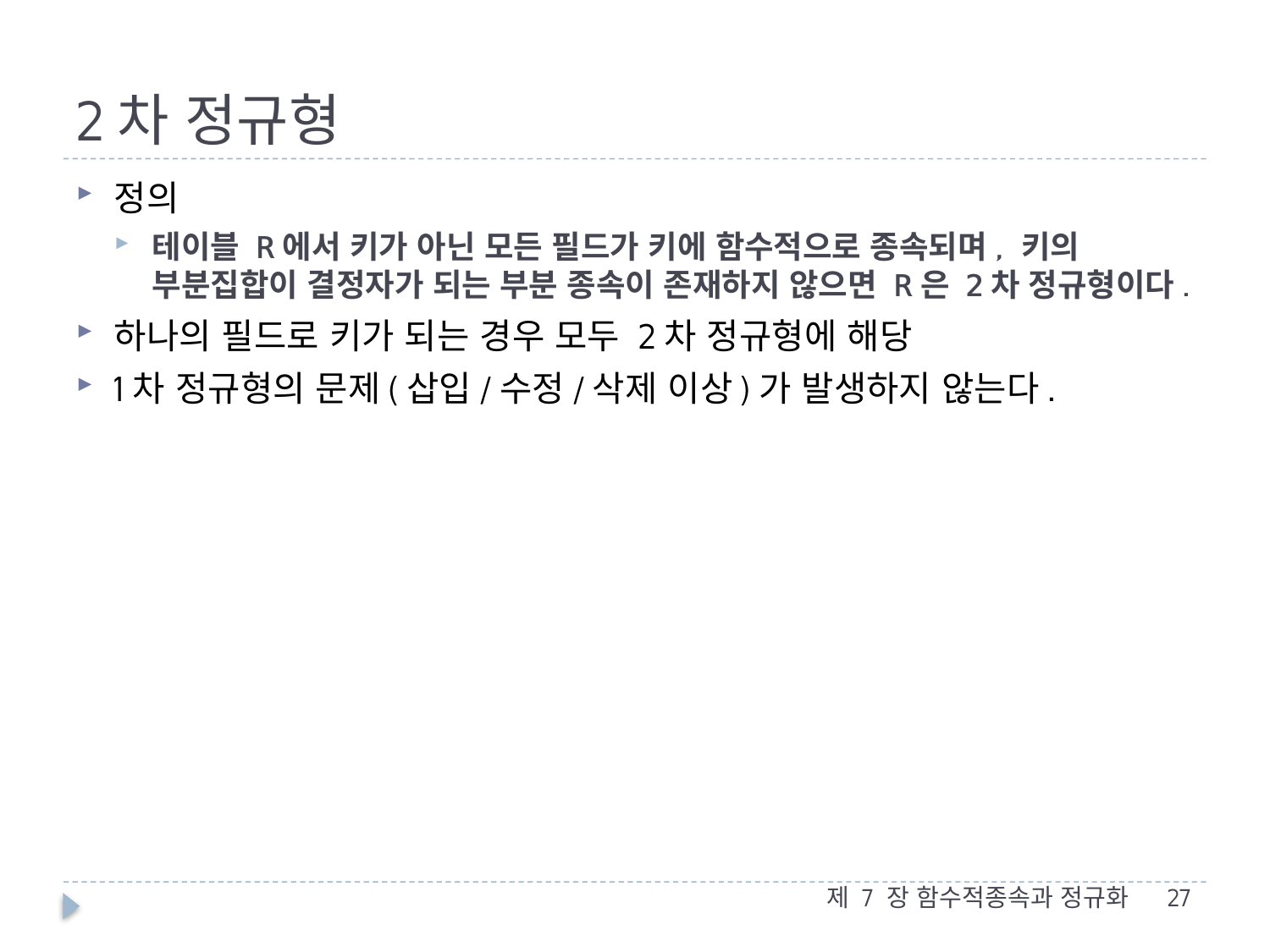

# 2차 정규형
정의
테이블 R에서 키가 아닌 모든 필드가 키에 함수적으로 종속되며, 키의 부분집합이 결정자가 되는 부분 종속이 존재하지 않으면 R은 2차 정규형이다.
하나의 필드로 키가 되는 경우 모두 2차 정규형에 해당
1차 정규형의 문제(삽입/수정/삭제 이상)가 발생하지 않는다.
제 7 장 함수적종속과 정규화
27